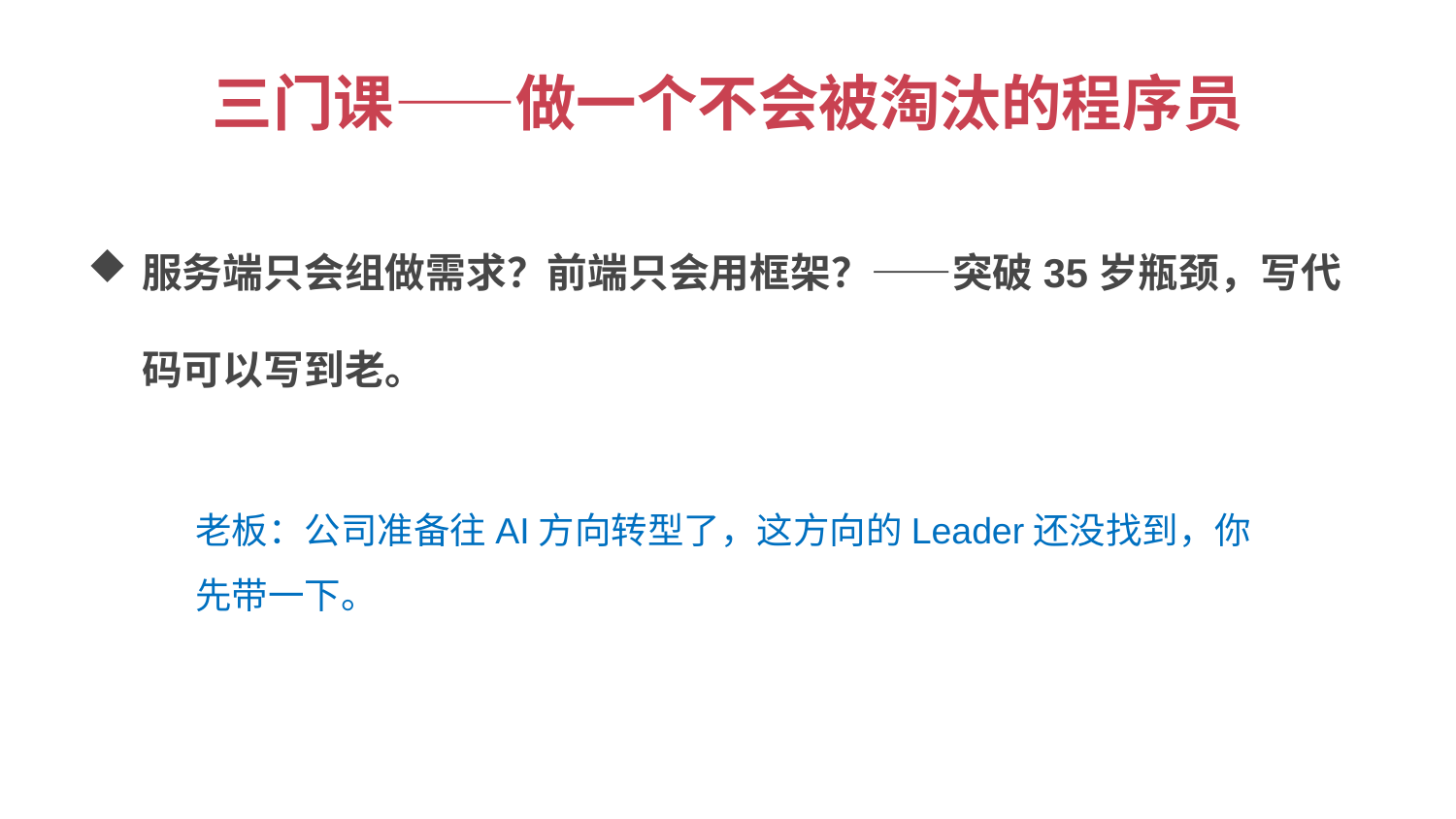

# 三门课——做一个不会被淘汰的程序员
服务端只会组做需求？前端只会用框架？——突破35岁瓶颈，写代码可以写到老。
老板：公司准备往AI方向转型了，这方向的Leader还没找到，你先带一下。